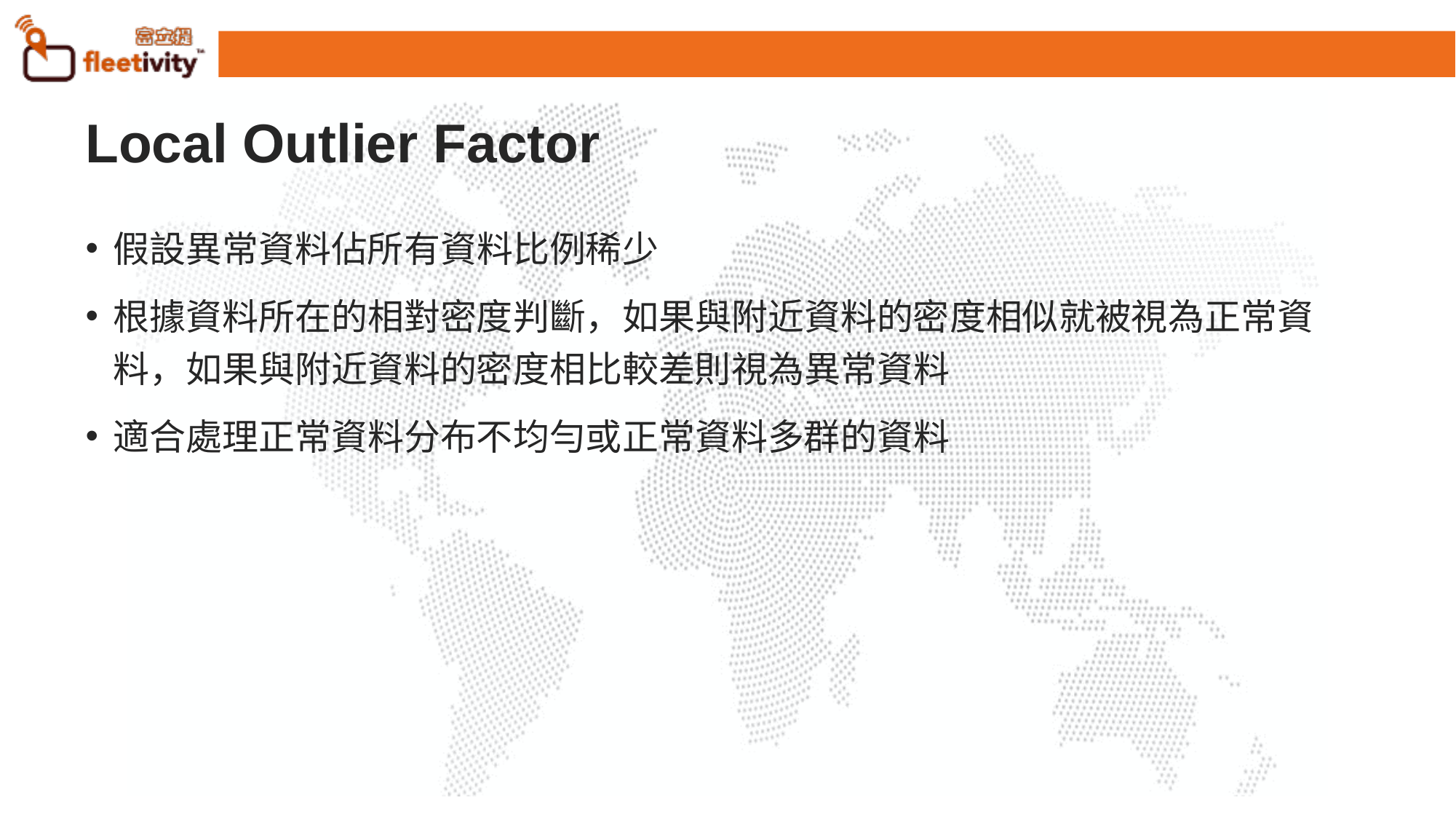

# Local Outlier Factor
假設異常資料佔所有資料比例稀少
根據資料所在的相對密度判斷，如果與附近資料的密度相似就被視為正常資料，如果與附近資料的密度相比較差則視為異常資料
適合處理正常資料分布不均勻或正常資料多群的資料